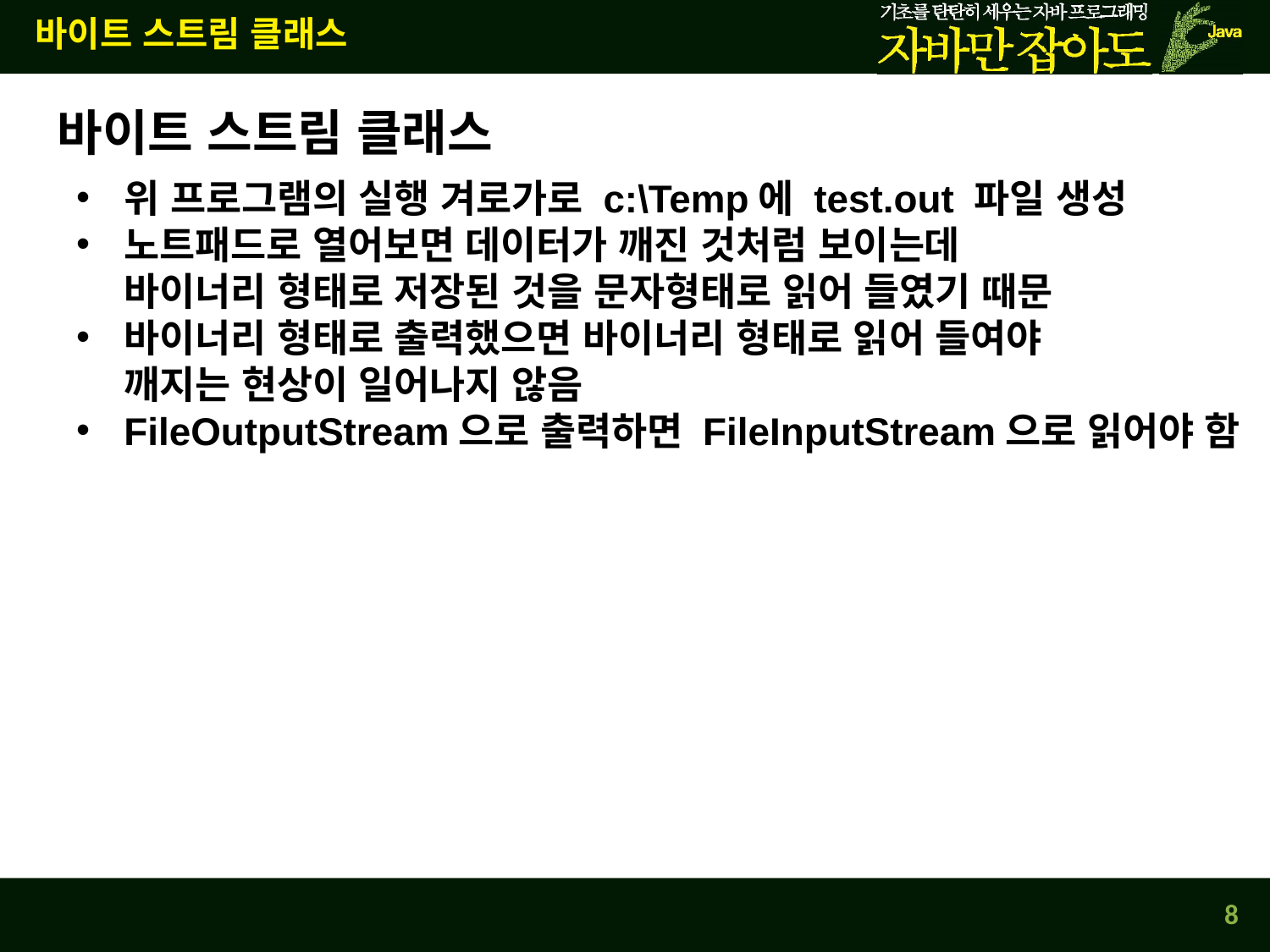

바이트 스트림 클래스
바이트 스트림 클래스
위 프로그램의 실행 겨로가로 c:\Temp에 test.out 파일 생성
노트패드로 열어보면 데이터가 깨진 것처럼 보이는데
바이너리 형태로 저장된 것을 문자형태로 읽어 들였기 때문
바이너리 형태로 출력했으면 바이너리 형태로 읽어 들여야
깨지는 현상이 일어나지 않음
FileOutputStream으로 출력하면 FileInputStream으로 읽어야 함
8